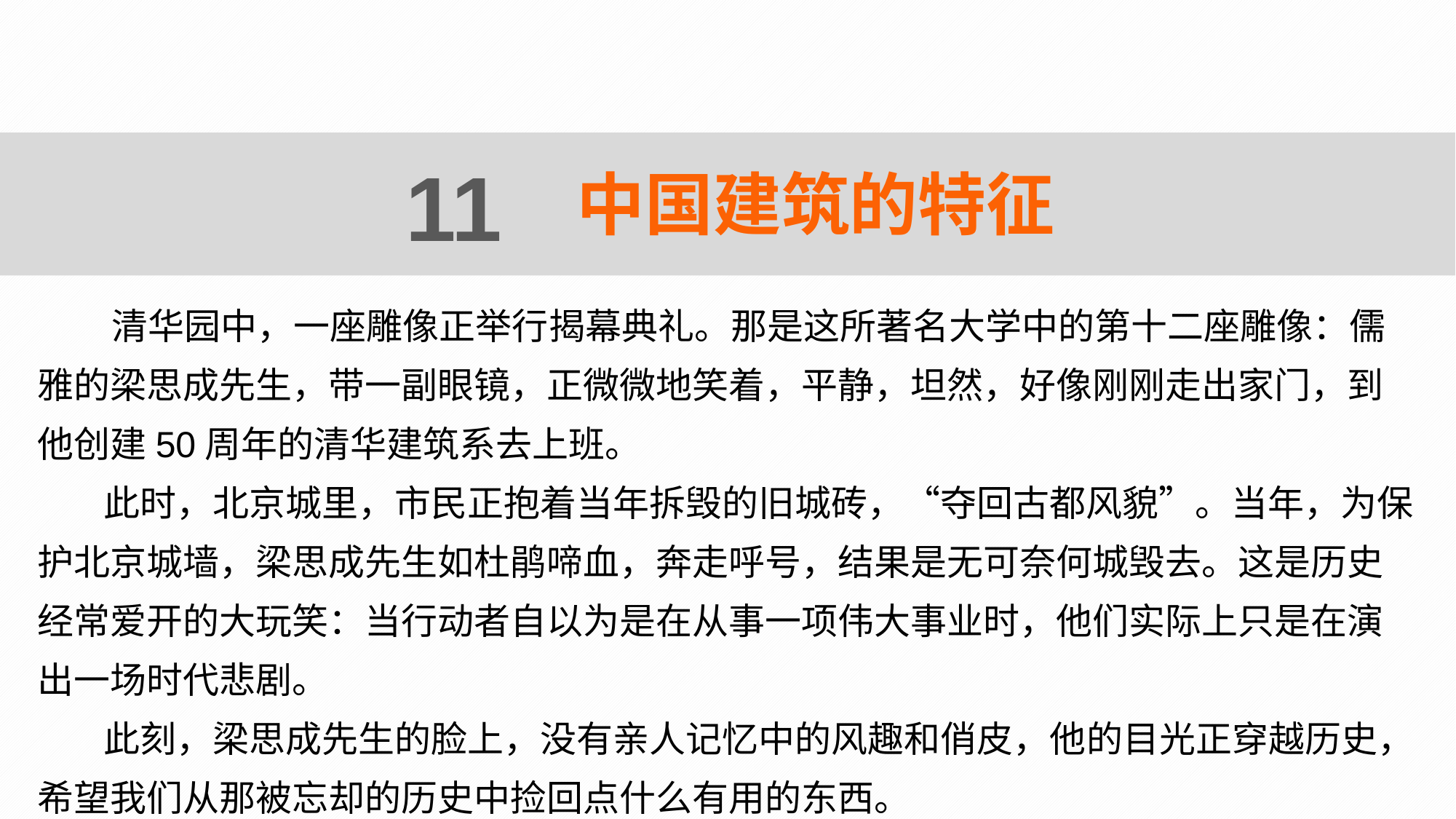

11
中国建筑的特征
        清华园中，一座雕像正举行揭幕典礼。那是这所著名大学中的第十二座雕像：儒雅的梁思成先生，带一副眼镜，正微微地笑着，平静，坦然，好像刚刚走出家门，到他创建50周年的清华建筑系去上班。
       此时，北京城里，市民正抱着当年拆毁的旧城砖，“夺回古都风貌”。当年，为保护北京城墙，梁思成先生如杜鹃啼血，奔走呼号，结果是无可奈何城毁去。这是历史经常爱开的大玩笑：当行动者自以为是在从事一项伟大事业时，他们实际上只是在演出一场时代悲剧。
       此刻，梁思成先生的脸上，没有亲人记忆中的风趣和俏皮，他的目光正穿越历史，希望我们从那被忘却的历史中捡回点什么有用的东西。